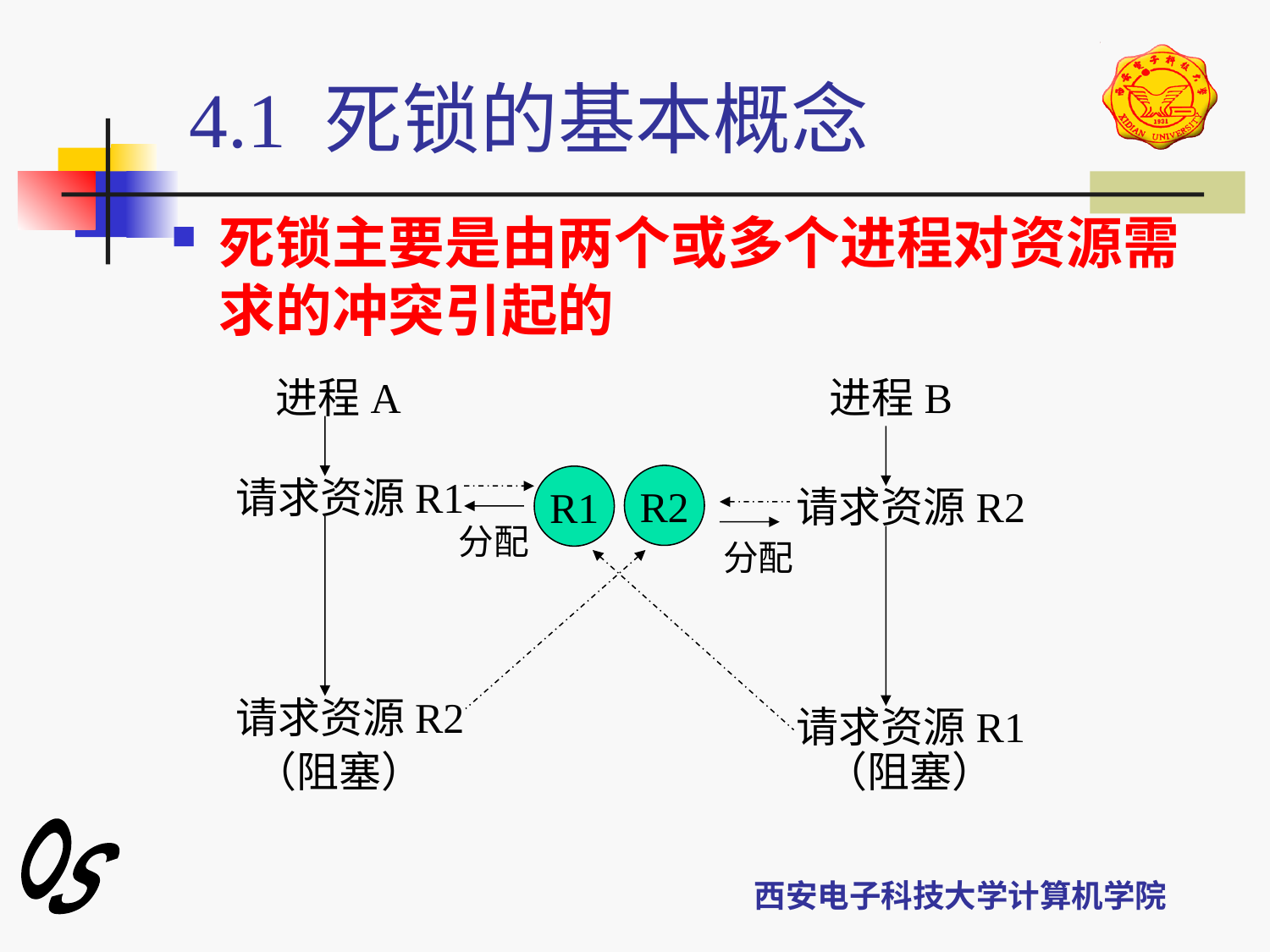

# 4.1 死锁的基本概念
死锁主要是由两个或多个进程对资源需求的冲突引起的
进程A
进程B

R2
请求资源R1
R1
请求资源R2

分配

分配

请求资源R2
请求资源R1
（阻塞）
（阻塞）
4